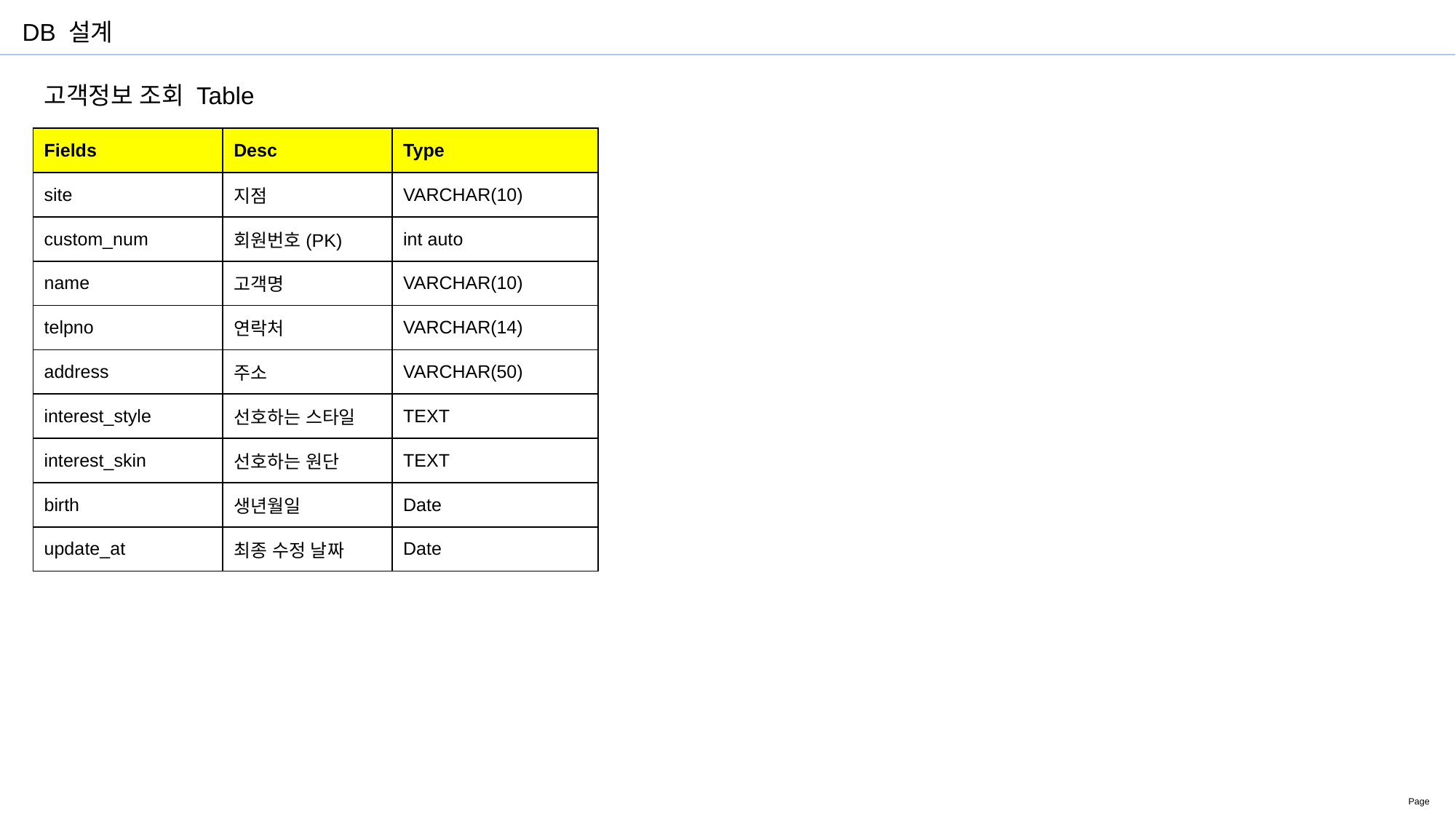

# DB 설계
고객정보 조회 Table
| Fields | Desc | Type |
| --- | --- | --- |
| site | 지점 | VARCHAR(10) |
| custom\_num | 회원번호(PK) | int auto |
| name | 고객명 | VARCHAR(10) |
| telpno | 연락처 | VARCHAR(14) |
| address | 주소 | VARCHAR(50) |
| interest\_style | 선호하는 스타일 | TEXT |
| interest\_skin | 선호하는 원단 | TEXT |
| birth | 생년월일 | Date |
| update\_at | 최종 수정 날짜 | Date |